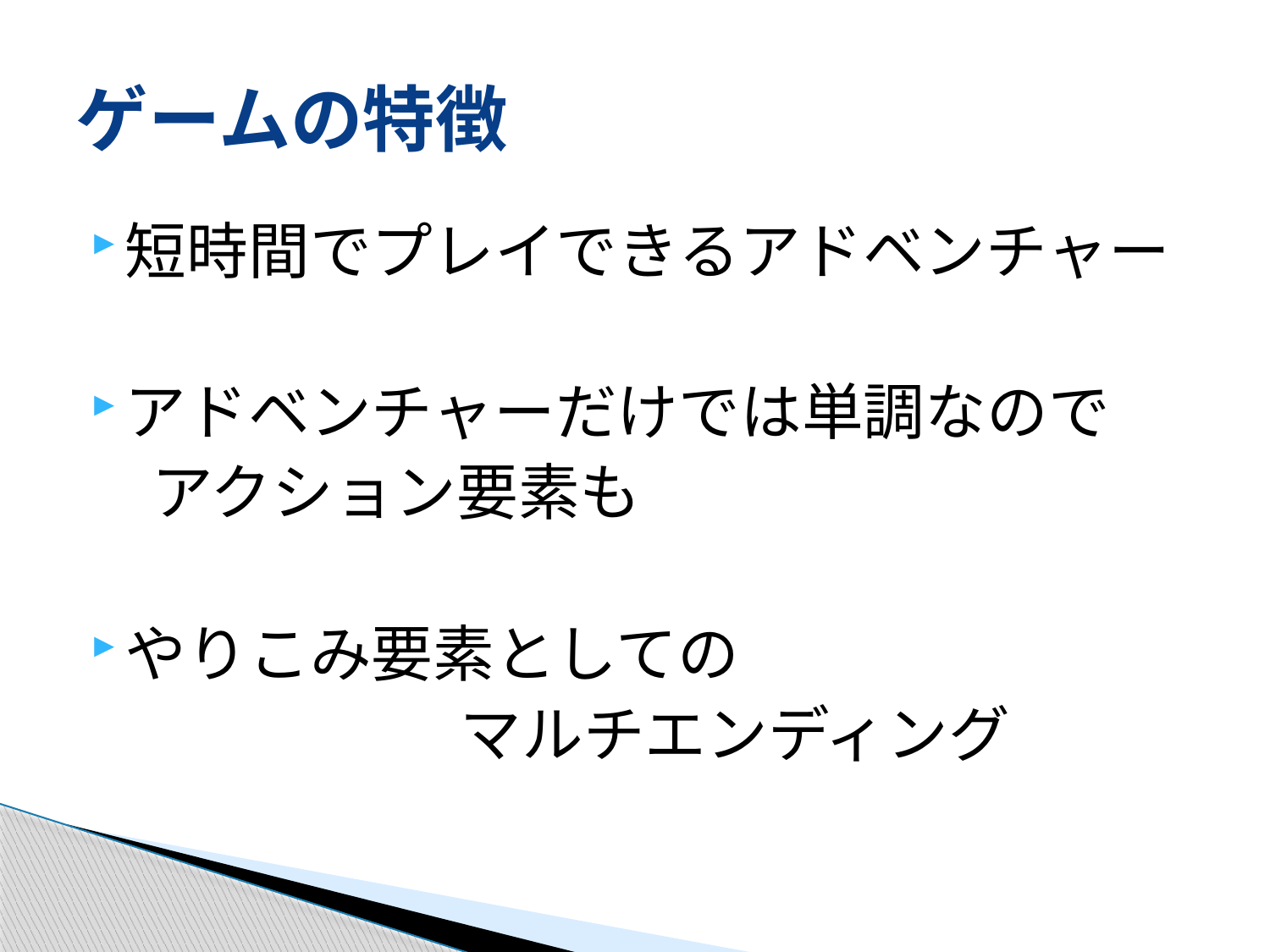

# ゲームの特徴
短時間でプレイできるアドベンチャー

アドベンチャーだけでは単調なので
　アクション要素も

やりこみ要素としての
　　　	　　マルチエンディング